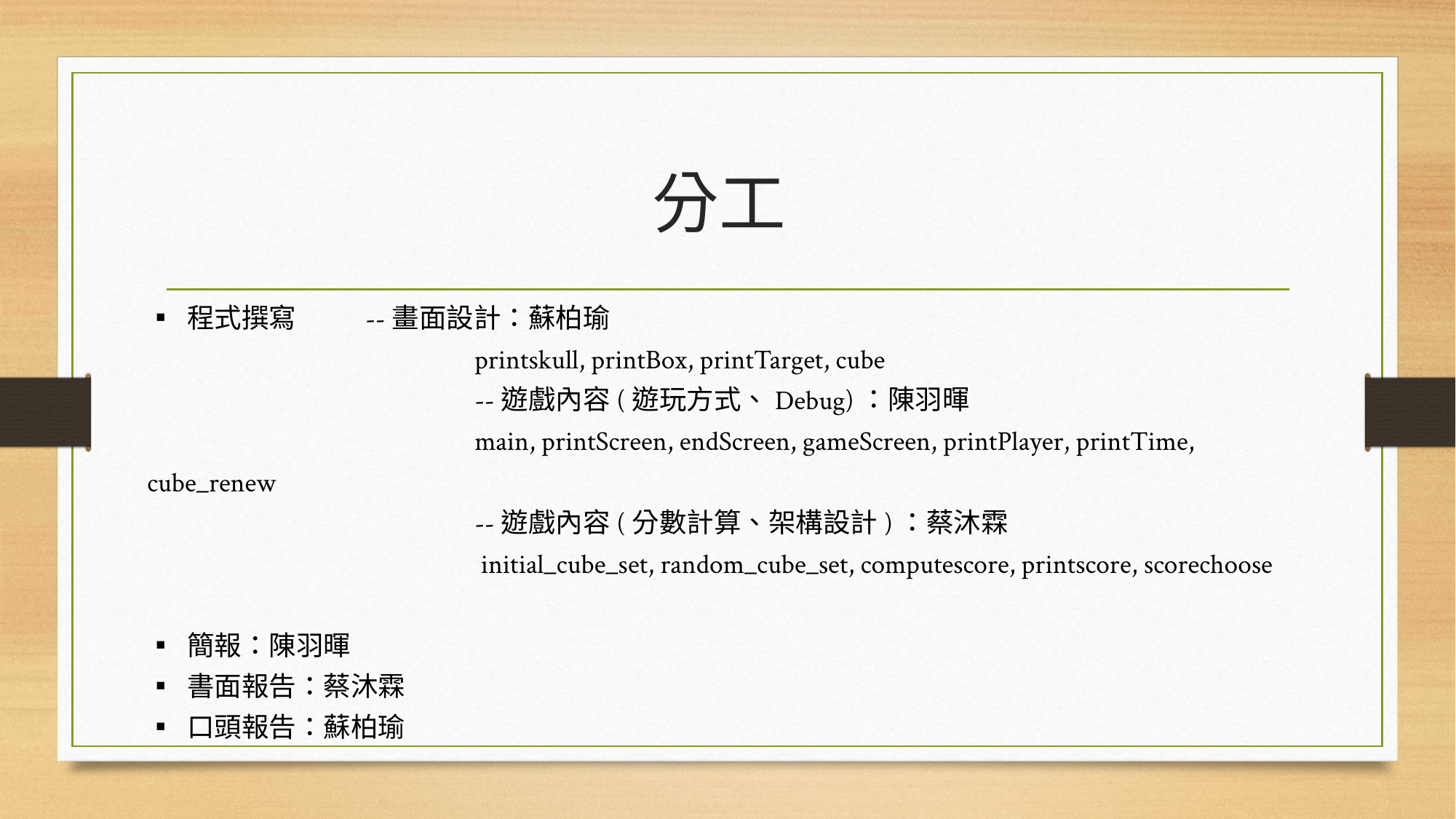

# 分工
▪ 程式撰寫	--畫面設計：蘇柏瑜
			printskull, printBox, printTarget, cube
			--遊戲內容(遊玩方式、Debug)：陳羽暉
			main, printScreen, endScreen, gameScreen, printPlayer, printTime, cube_renew
			--遊戲內容(分數計算、架構設計)：蔡沐霖
			 initial_cube_set, random_cube_set, computescore, printscore, scorechoose
▪ 簡報：陳羽暉
▪ 書面報告：蔡沐霖
▪ 口頭報告：蘇柏瑜